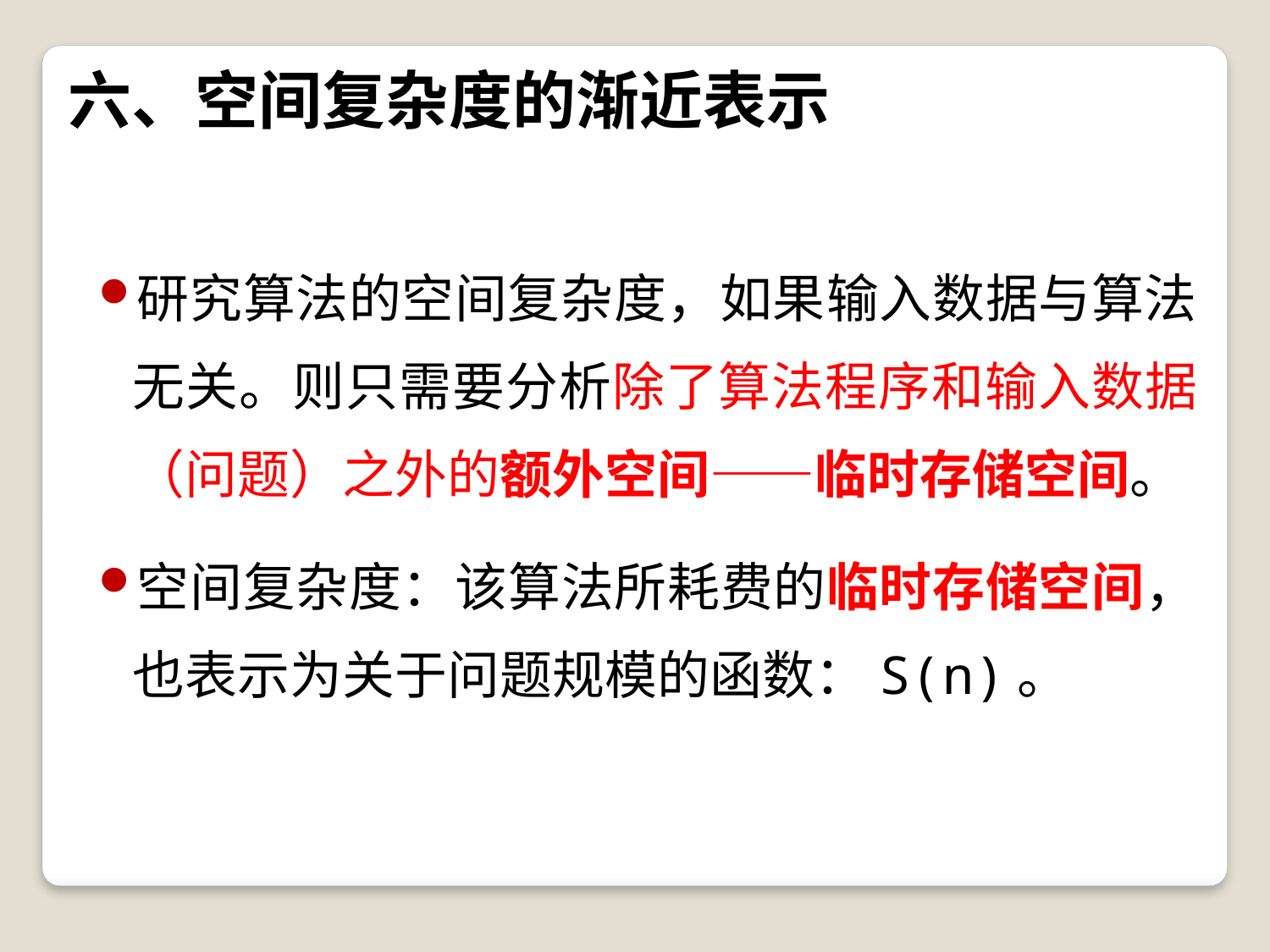

# 六、空间复杂度的渐近表示

研究算法的空间复杂度，如果输入数据与算法无关。则只需要分析除了算法程序和输入数据（问题）之外的额外空间——临时存储空间。
空间复杂度：该算法所耗费的临时存储空间，也表示为关于问题规模的函数：S(n)。